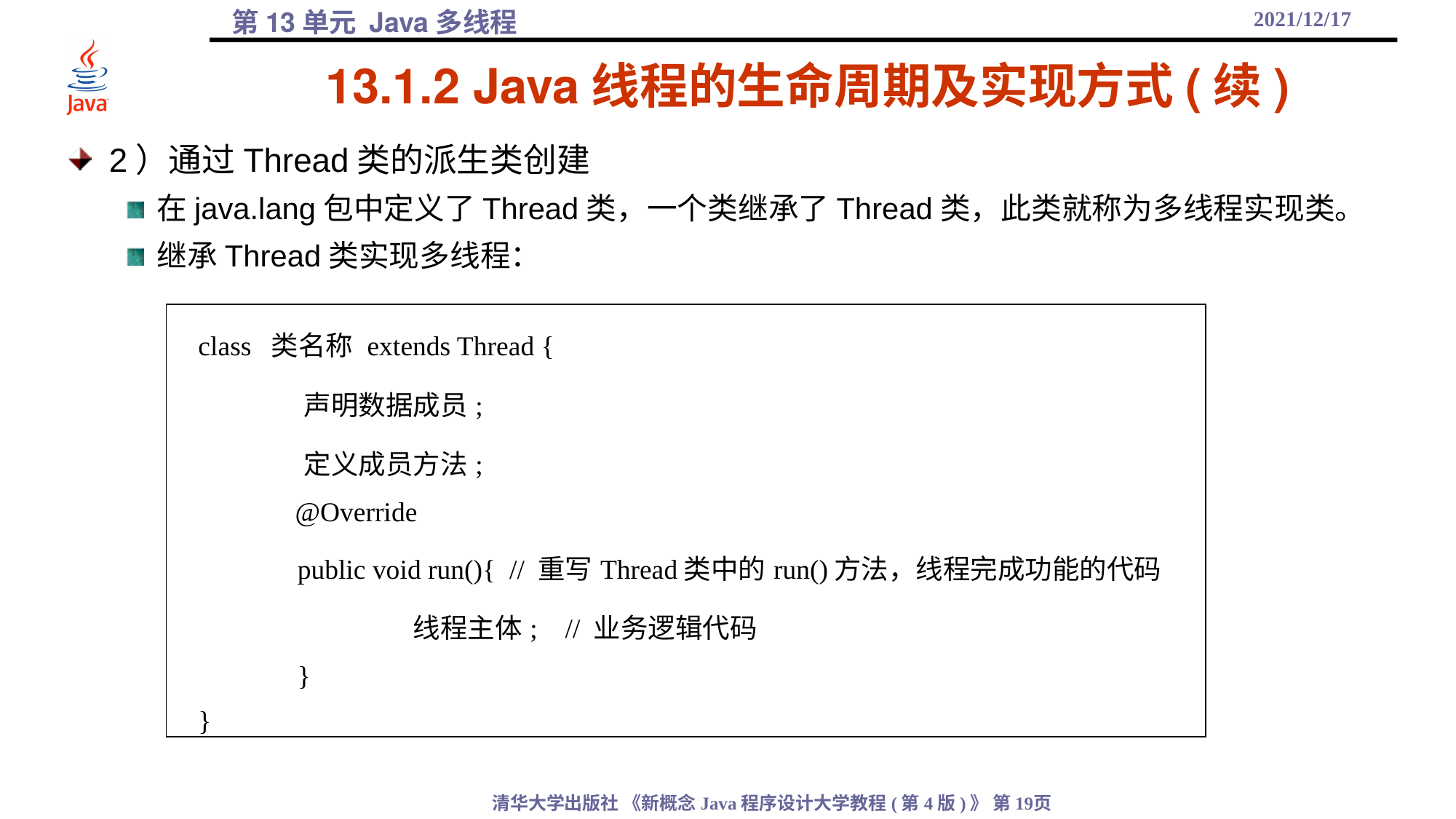

2021/12/17
# 13.1.2 Java线程的生命周期及实现方式(续)
2）通过Thread类的派生类创建
在java.lang包中定义了Thread类，一个类继承了Thread类，此类就称为多线程实现类。
继承Thread类实现多线程：

| class 类名称 extends Thread { 声明数据成员; 定义成员方法; @Override public void run(){ // 重写Thread类中的run()方法，线程完成功能的代码 线程主体; // 业务逻辑代码 } } |
| --- |